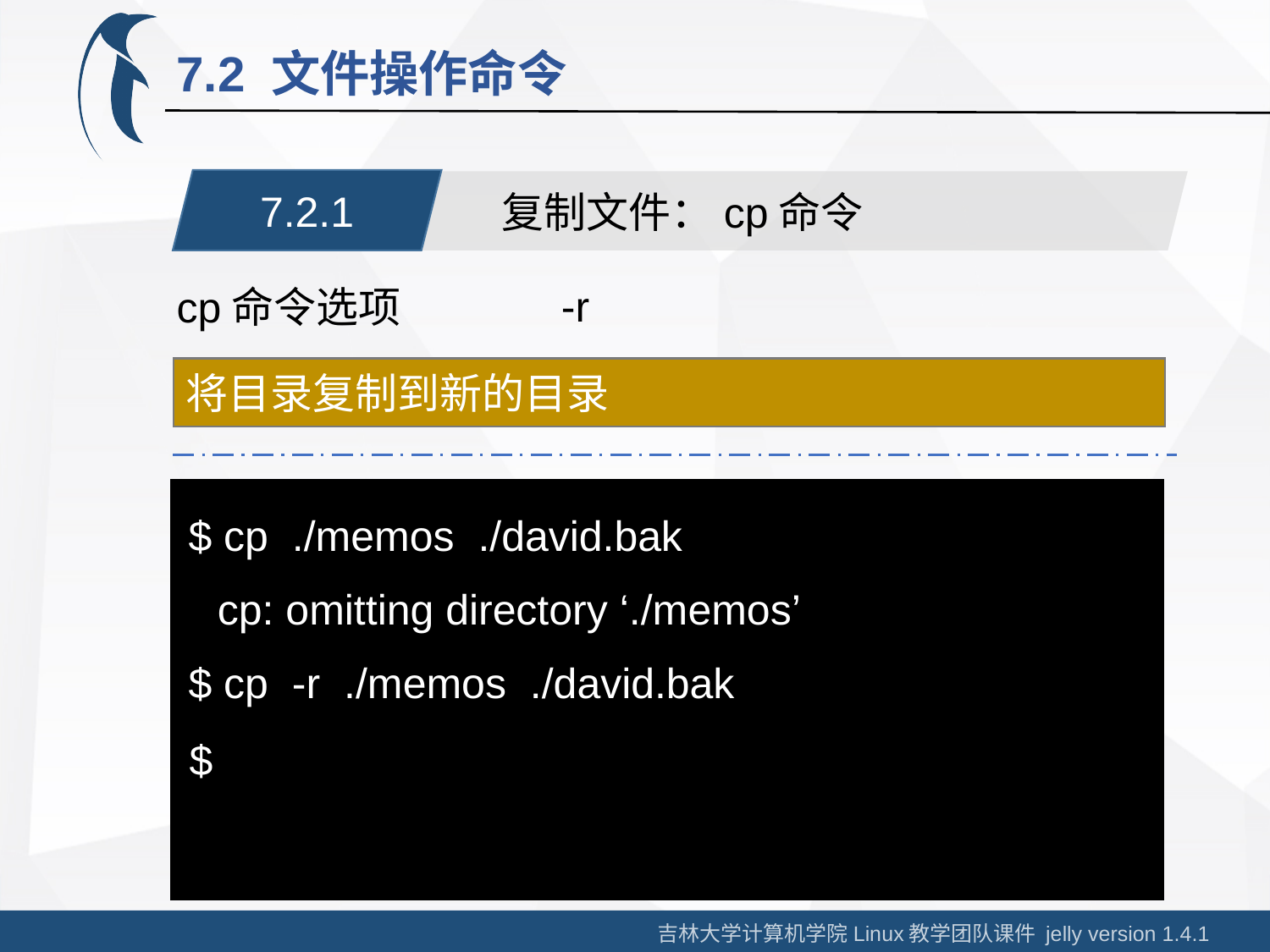

7.2 文件操作命令
7.2.1
复制文件：cp命令
-r
cp命令选项
将目录复制到新的目录

$ cp  ./memos  ./david.bak
   cp: omitting directory ‘./memos’
$ cp  -r  ./memos  ./david.bak
$